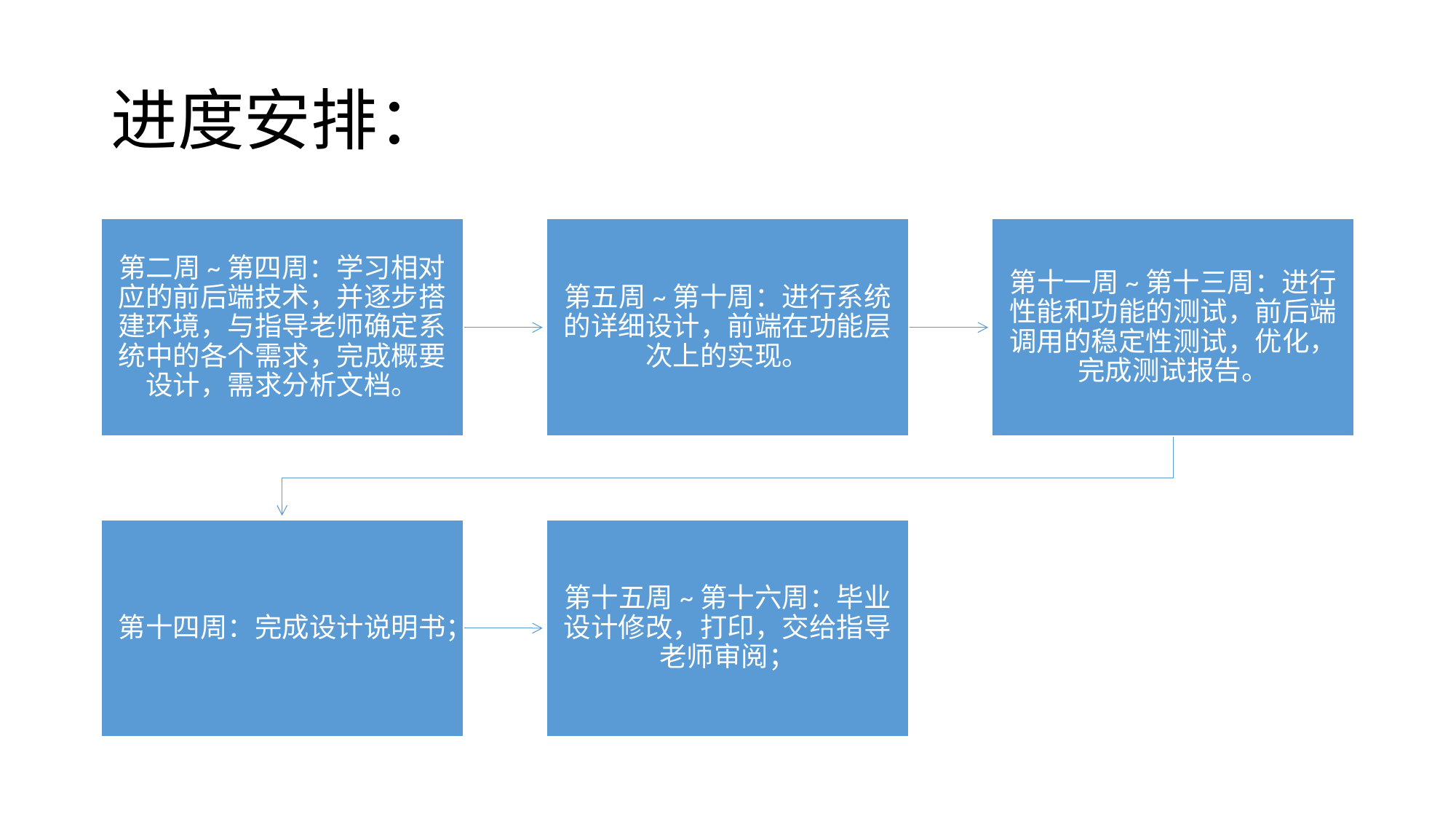

# 进度安排：

第二周~第四周：学习相对应的前后端技术，并逐步搭建环境，与指导老师确定系统中的各个需求，完成概要设计，需求分析文档。

第五周~第十周：进行系统的详细设计，前端在功能层次上的实现。

第十一周~第十三周：进行性能和功能的测试，前后端调用的稳定性测试，优化，完成测试报告。

第十四周：完成设计说明书；
第十五周~第十六周：毕业设计修改，打印，交给指导老师审阅；